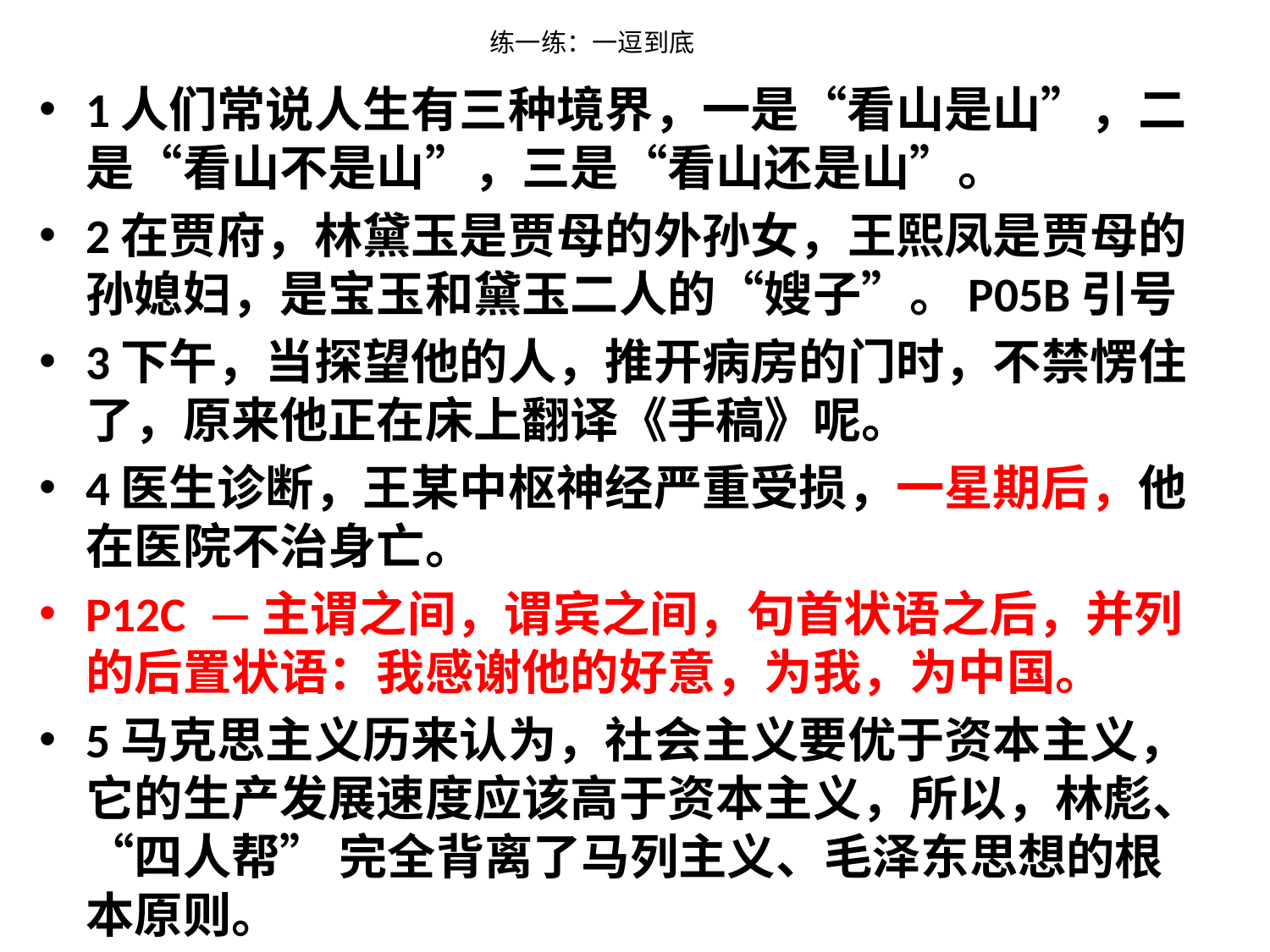

# 练一练：一逗到底
1人们常说人生有三种境界，一是“看山是山”，二是“看山不是山”，三是“看山还是山”。
2在贾府，林黛玉是贾母的外孙女，王熙凤是贾母的孙媳妇，是宝玉和黛玉二人的“嫂子”。P05B引号
3下午，当探望他的人，推开病房的门时，不禁愣住了，原来他正在床上翻译《手稿》呢。
4医生诊断，王某中枢神经严重受损，一星期后，他在医院不治身亡。
P12C  —主谓之间，谓宾之间，句首状语之后，并列的后置状语：我感谢他的好意，为我，为中国。
5马克思主义历来认为，社会主义要优于资本主义，它的生产发展速度应该高于资本主义，所以，林彪、“四人帮” 完全背离了马列主义、毛泽东思想的根本原则。